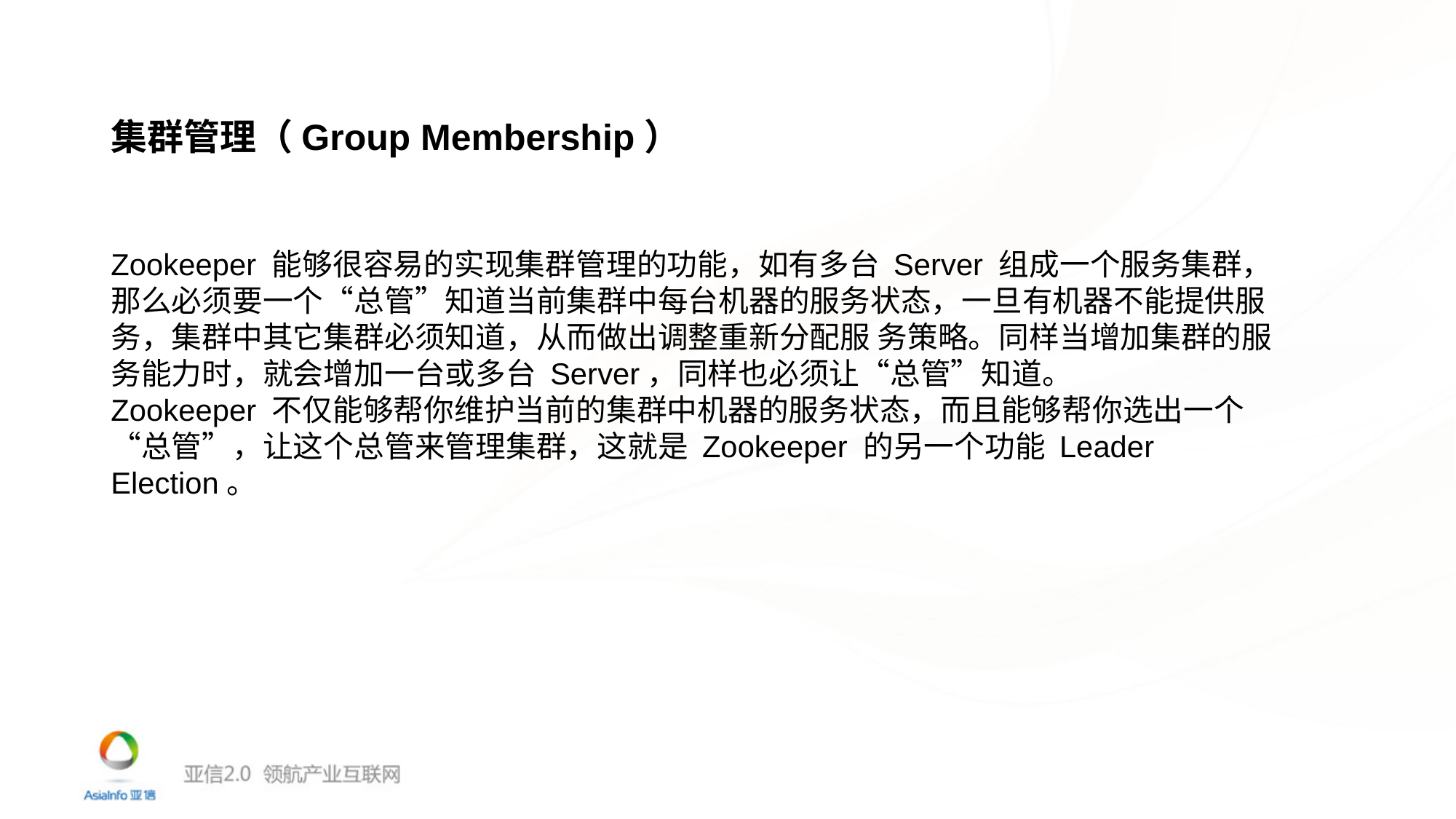

集群管理（Group Membership）

Zookeeper 能够很容易的实现集群管理的功能，如有多台 Server 组成一个服务集群，那么必须要一个“总管”知道当前集群中每台机器的服务状态，一旦有机器不能提供服务，集群中其它集群必须知道，从而做出调整重新分配服 务策略。同样当增加集群的服务能力时，就会增加一台或多台 Server，同样也必须让“总管”知道。
Zookeeper 不仅能够帮你维护当前的集群中机器的服务状态，而且能够帮你选出一个“总管”，让这个总管来管理集群，这就是 Zookeeper 的另一个功能 Leader Election。